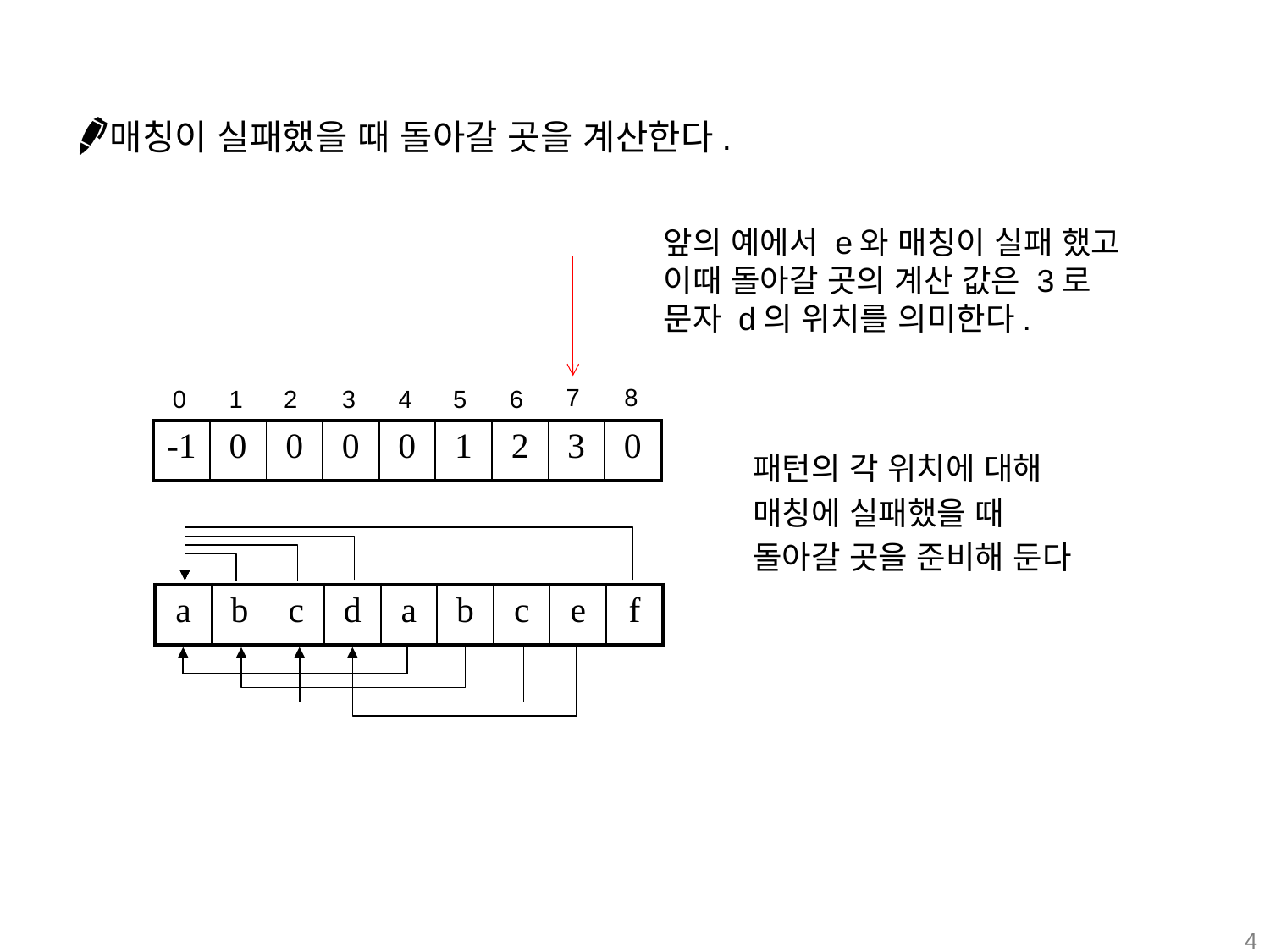

매칭이 실패했을 때 돌아갈 곳을 계산한다.
앞의 예에서 e와 매칭이 실패 했고 이때 돌아갈 곳의 계산 값은 3로 문자 d의 위치를 의미한다.
7
8
0
1
2
3
4
5
6
| -1 | 0 | 0 | 0 | 0 | 1 | 2 | 3 | 0 |
| --- | --- | --- | --- | --- | --- | --- | --- | --- |
패턴의 각 위치에 대해
매칭에 실패했을 때
돌아갈 곳을 준비해 둔다

| a | b | c | d | a | b | c | e | f |
| --- | --- | --- | --- | --- | --- | --- | --- | --- |

4